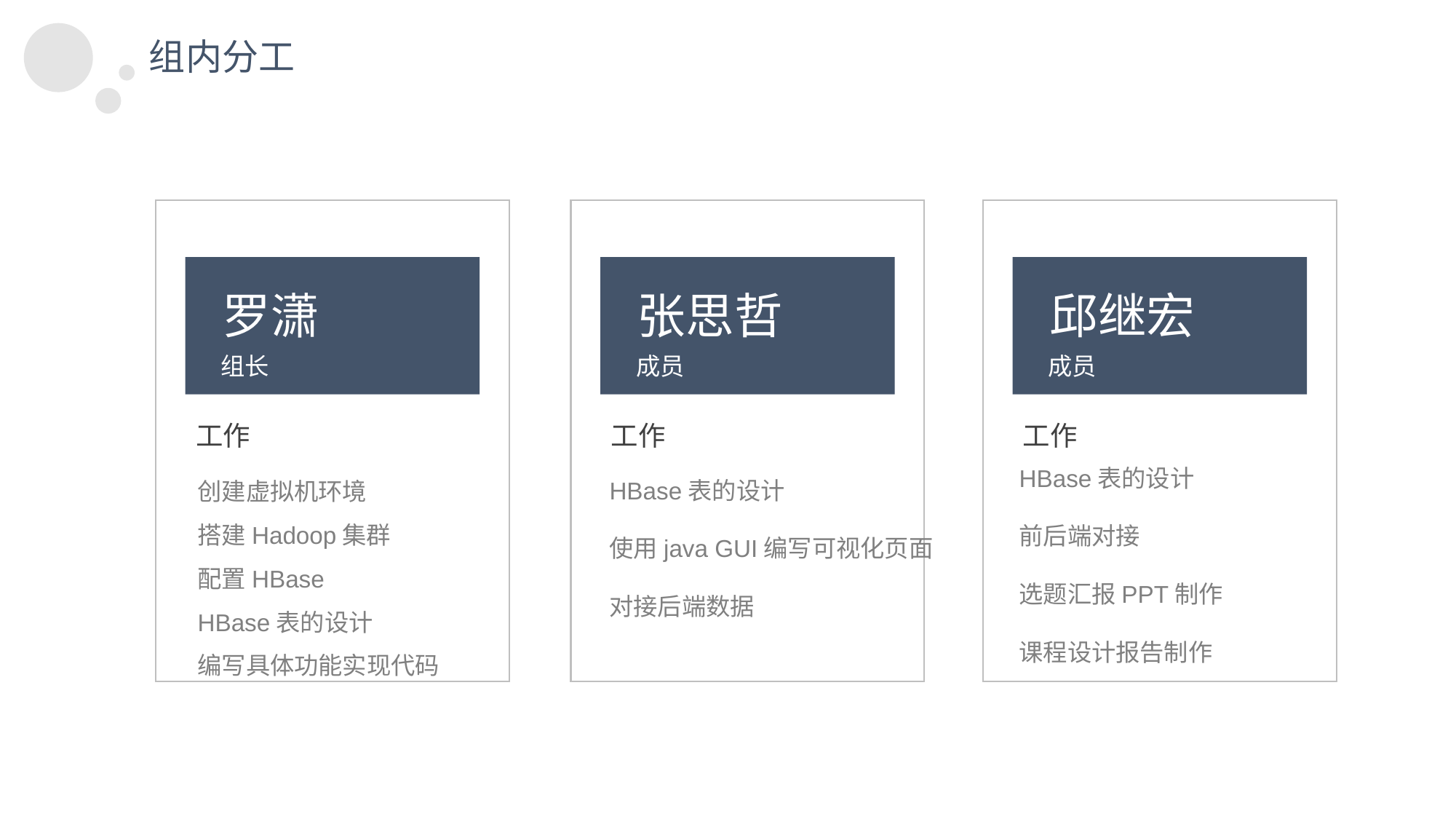

组内分工

罗潇
张思哲
邱继宏
组长
成员
成员
工作
工作
工作
创建虚拟机环境
搭建Hadoop集群
配置HBase
HBase表的设计
编写具体功能实现代码
HBase表的设计
前后端对接
选题汇报PPT制作
课程设计报告制作
HBase表的设计
使用java GUI编写可视化页面
对接后端数据